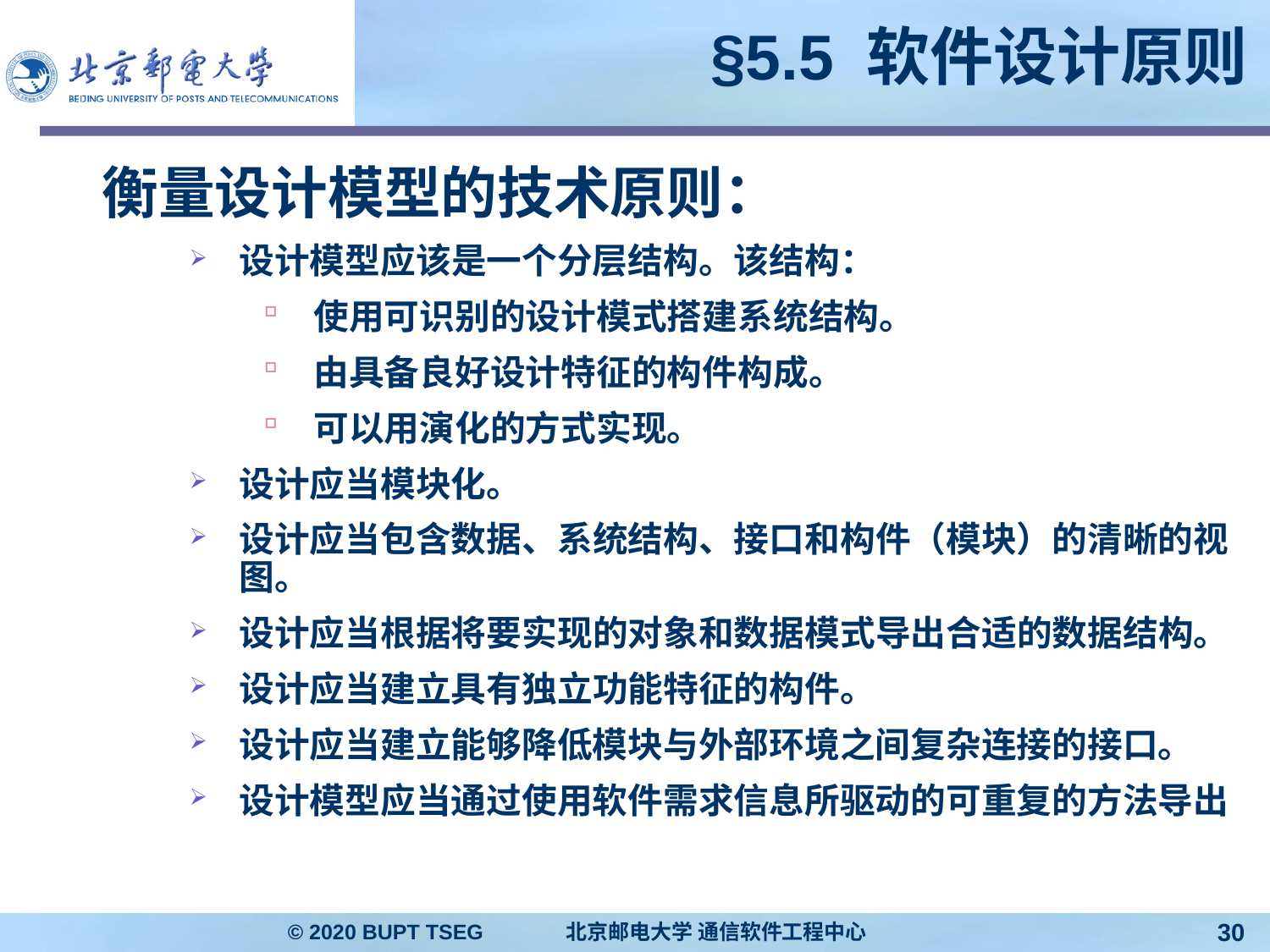

# §5.5 软件设计原则
衡量设计模型的技术原则：
设计模型应该是一个分层结构。该结构：
使用可识别的设计模式搭建系统结构。
由具备良好设计特征的构件构成。
可以用演化的方式实现。
设计应当模块化。
设计应当包含数据、系统结构、接口和构件（模块）的清晰的视图。
设计应当根据将要实现的对象和数据模式导出合适的数据结构。
设计应当建立具有独立功能特征的构件。
设计应当建立能够降低模块与外部环境之间复杂连接的接口。
设计模型应当通过使用软件需求信息所驱动的可重复的方法导出
© 2020 BUPT TSEG             北京邮电大学 通信软件工程中心